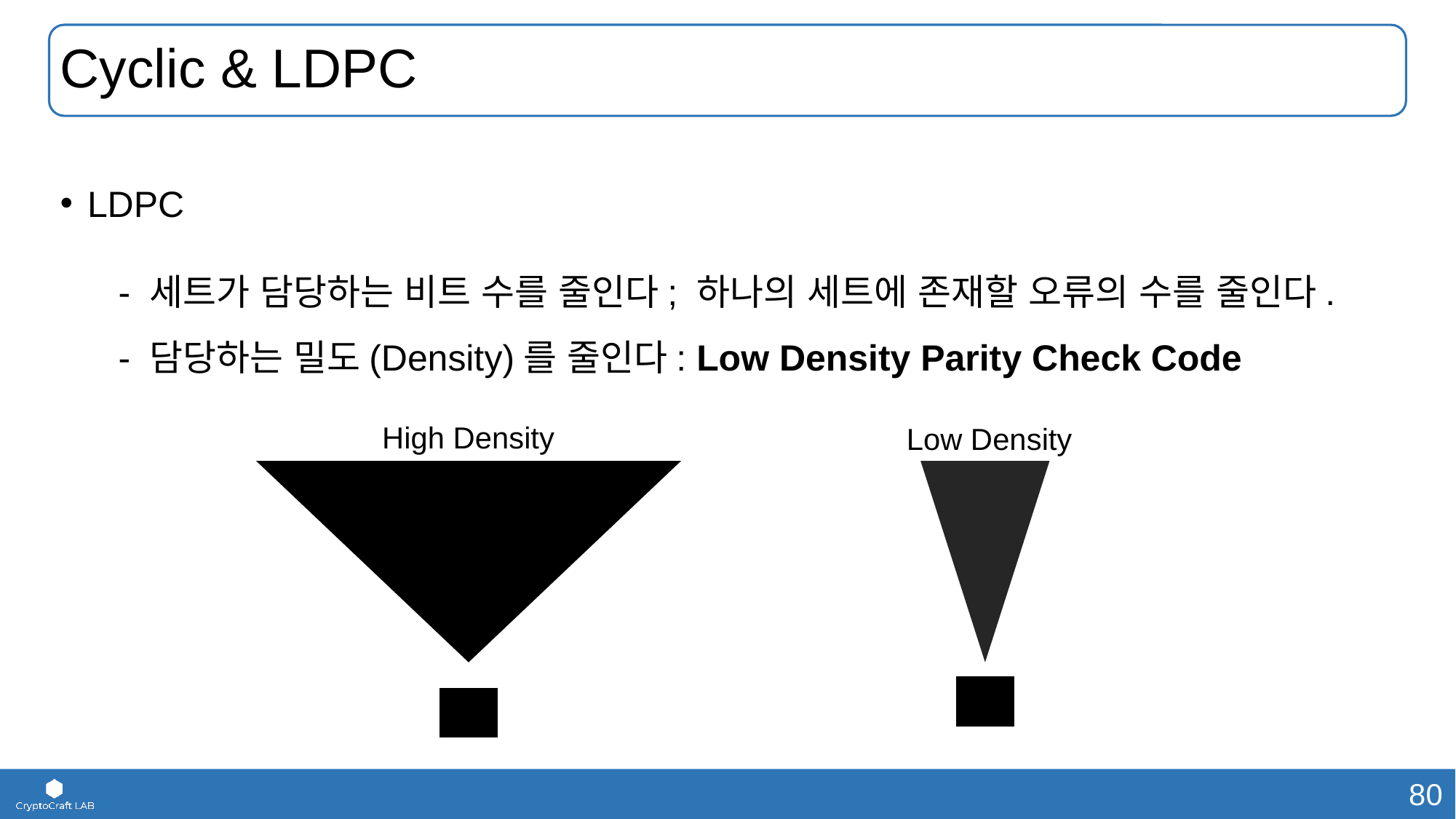

# Cyclic & LDPC
LDPC
- 세트가 담당하는 비트 수를 줄인다; 하나의 세트에 존재할 오류의 수를 줄인다.
- 담당하는 밀도(Density)를 줄인다: Low Density Parity Check Code
High Density
Low Density